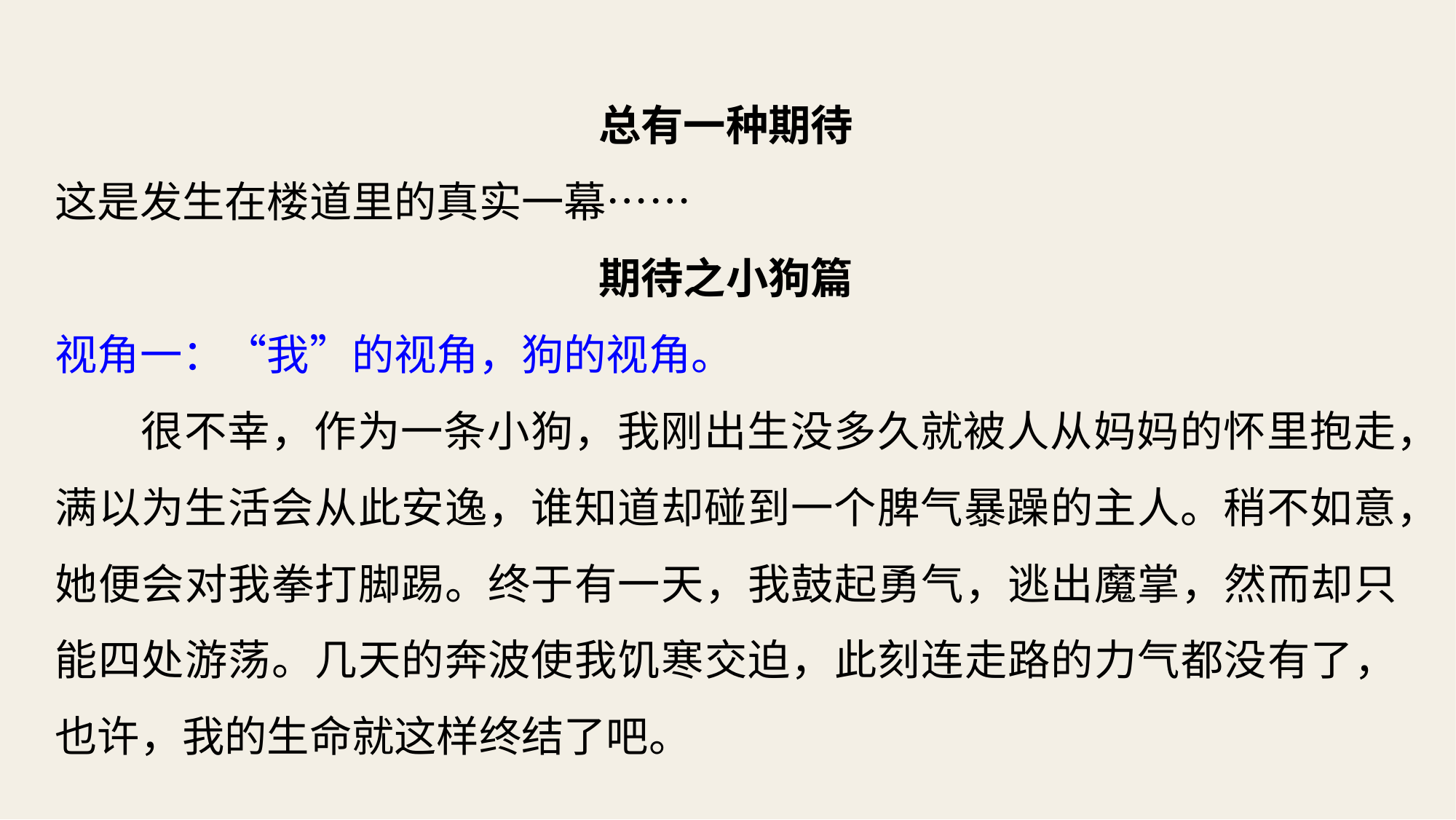

总有一种期待
这是发生在楼道里的真实一幕……
期待之小狗篇
视角一：“我”的视角，狗的视角。
很不幸，作为一条小狗，我刚出生没多久就被人从妈妈的怀里抱走，满以为生活会从此安逸，谁知道却碰到一个脾气暴躁的主人。稍不如意，她便会对我拳打脚踢。终于有一天，我鼓起勇气，逃出魔掌，然而却只能四处游荡。几天的奔波使我饥寒交迫，此刻连走路的力气都没有了，也许，我的生命就这样终结了吧。